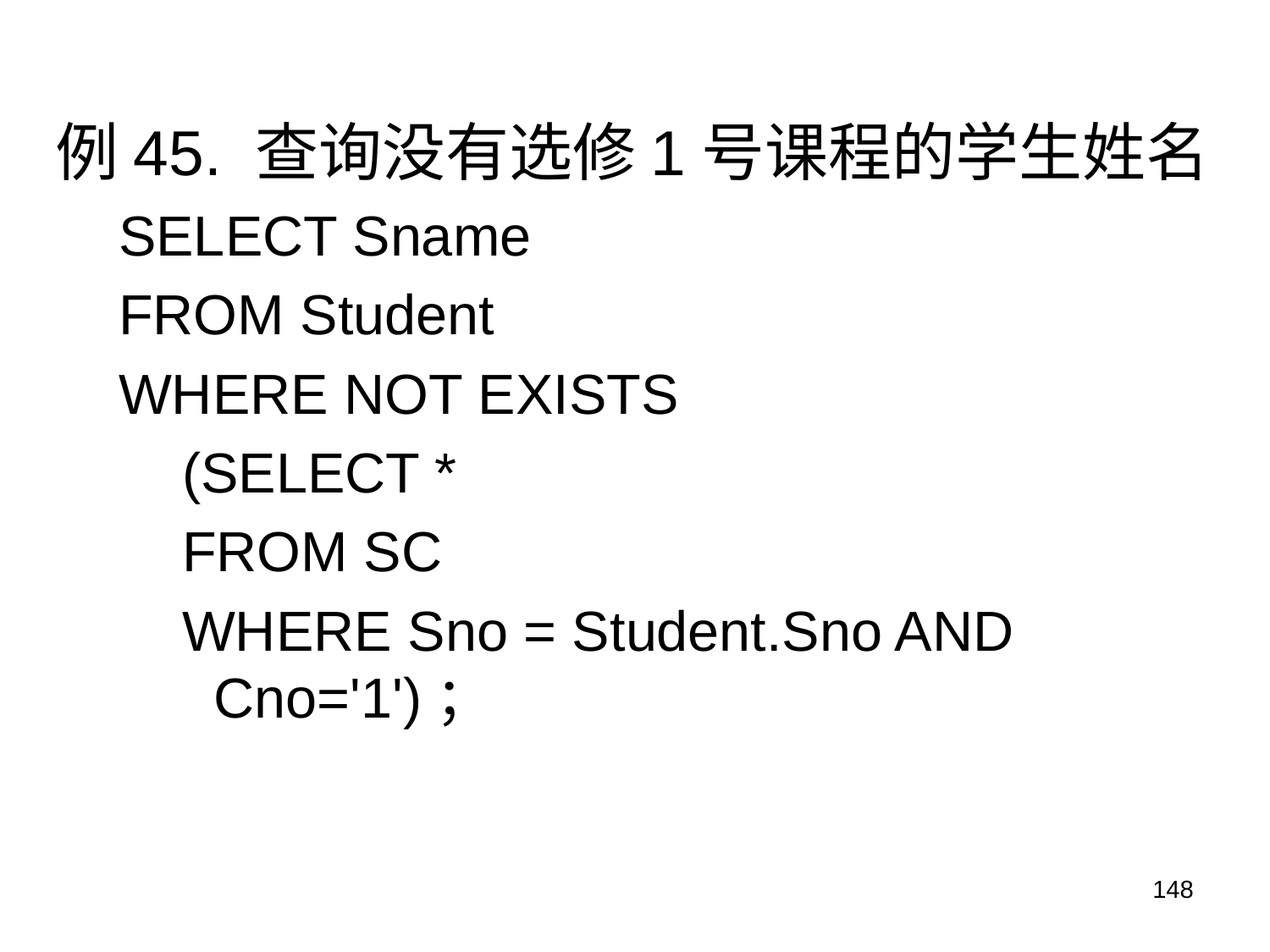

例45. 查询没有选修1号课程的学生姓名
SELECT Sname
FROM Student
WHERE NOT EXISTS
(SELECT *
FROM SC
WHERE Sno = Student.Sno AND Cno='1')；

148